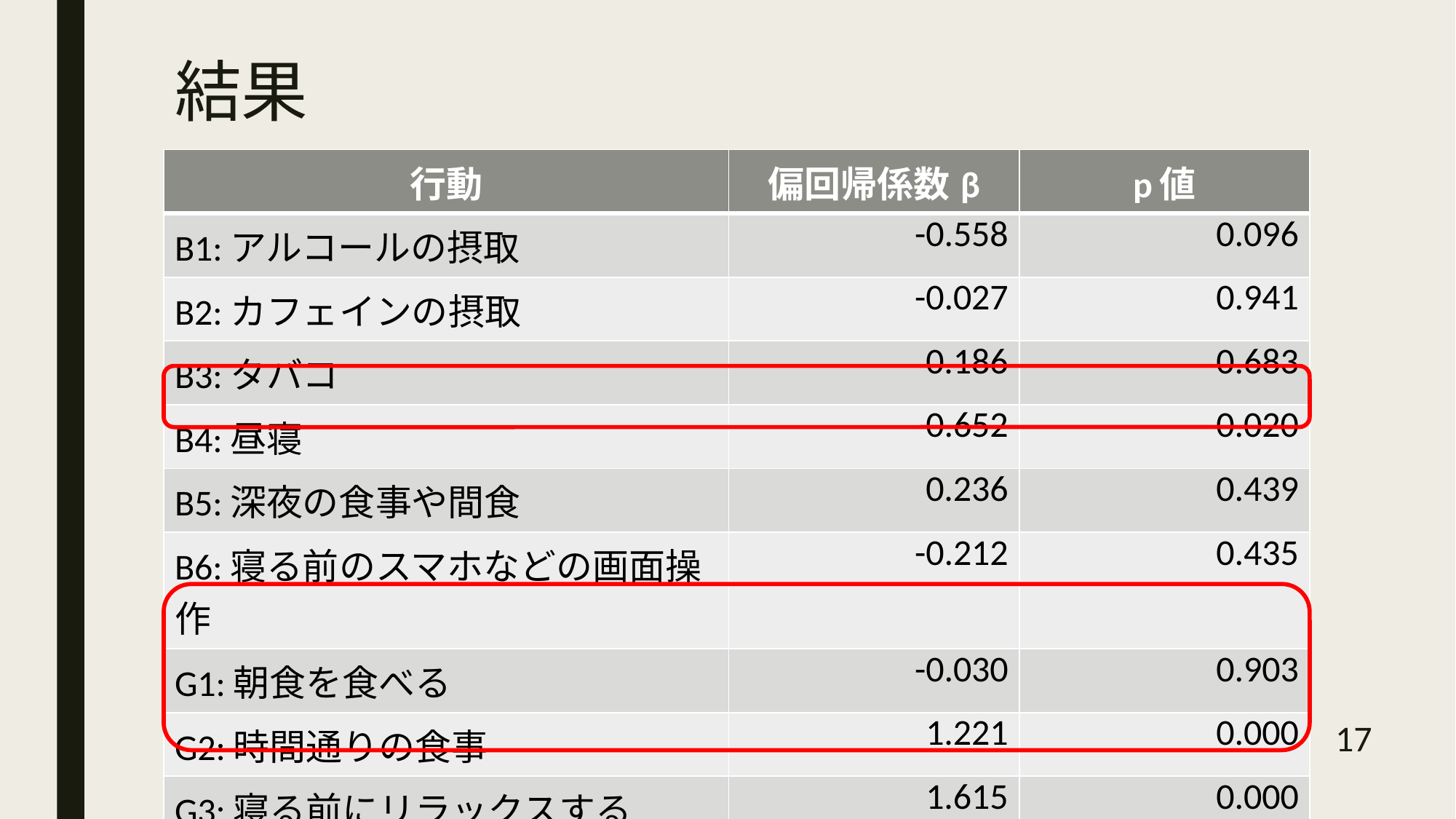

# 結果
| 行動 | 偏回帰係数β | p値 |
| --- | --- | --- |
| B1:アルコールの摂取 | -0.558 | 0.096 |
| B2:カフェインの摂取 | -0.027 | 0.941 |
| B3:タバコ | 0.186 | 0.683 |
| B4:昼寝 | -0.652 | 0.020 |
| B5:深夜の食事や間食 | 0.236 | 0.439 |
| B6:寝る前のスマホなどの画面操作 | -0.212 | 0.435 |
| G1:朝食を食べる | -0.030 | 0.903 |
| G2:時間通りの食事 | 1.221 | 0.000 |
| G3:寝る前にリラックスする | 1.615 | 0.000 |
| G4:運動 | 0.832 | 0.001 |

17